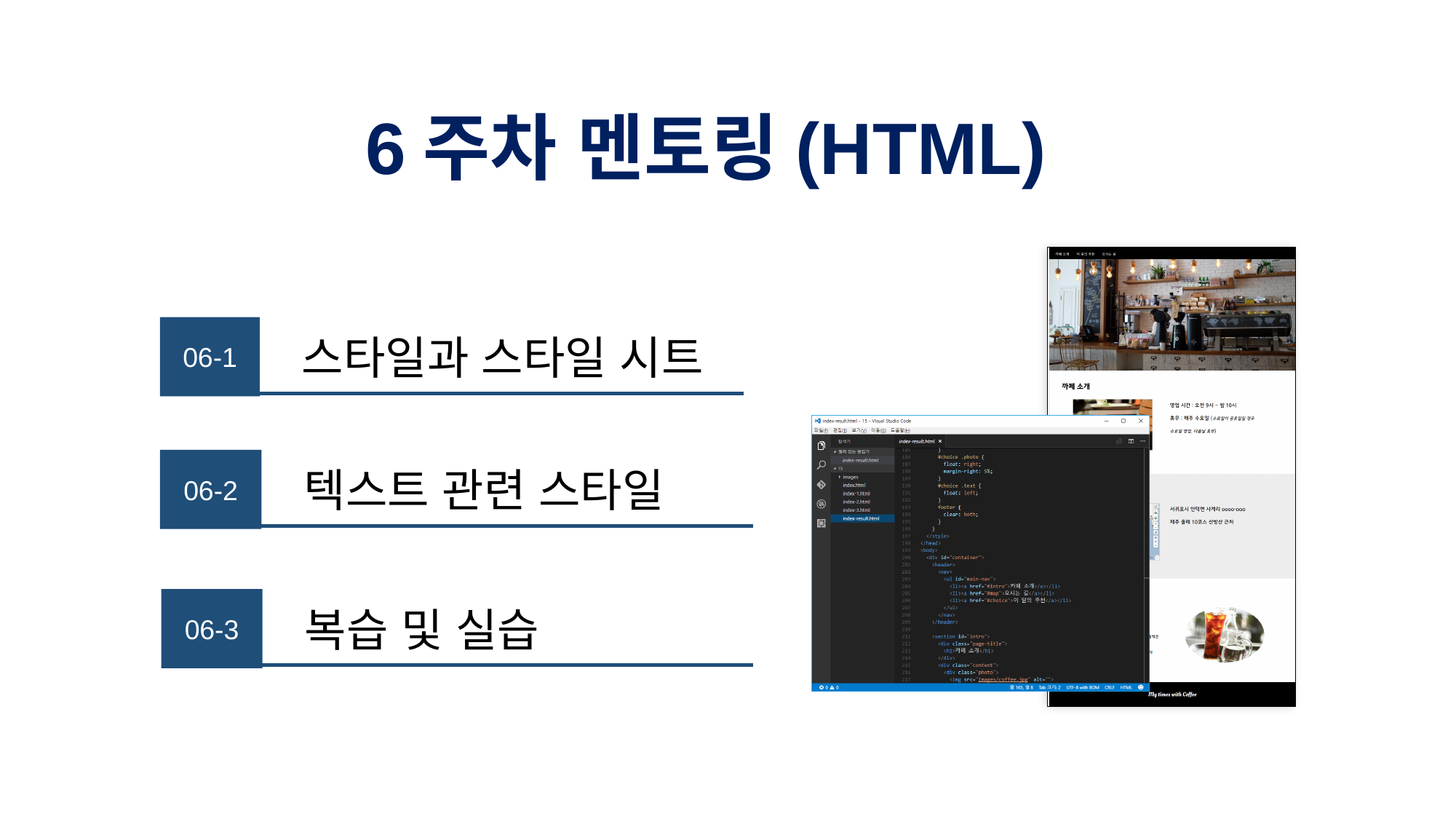

# 6주차 멘토링(HTML)
06-1

스타일과 스타일 시트
06-2

텍스트 관련 스타일
06-3

복습 및 실습